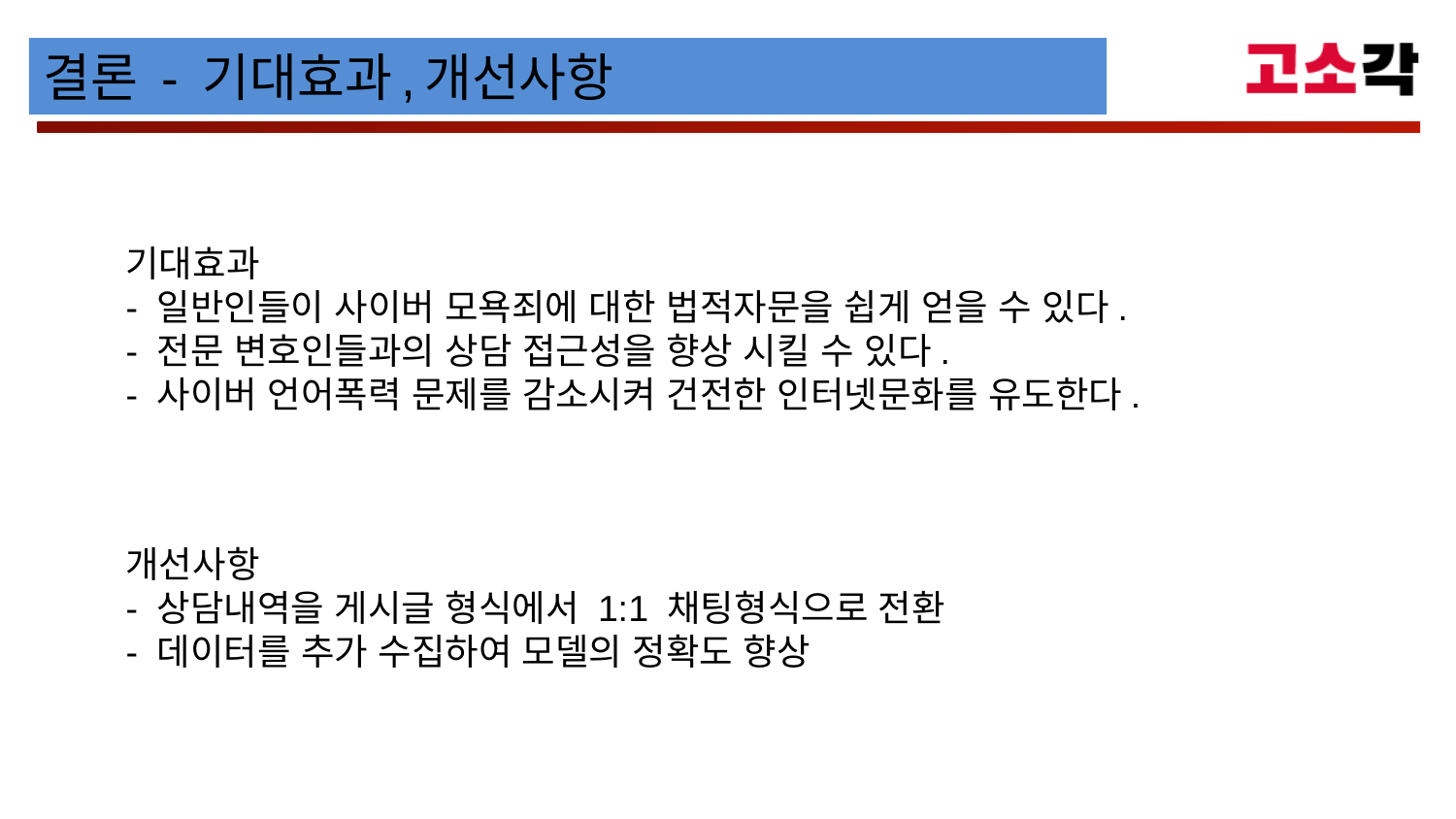

# 결론 - 기대효과,개선사항
기대효과
- 일반인들이 사이버 모욕죄에 대한 법적자문을 쉽게 얻을 수 있다.
- 전문 변호인들과의 상담 접근성을 향상 시킬 수 있다.
- 사이버 언어폭력 문제를 감소시켜 건전한 인터넷문화를 유도한다.
개선사항
- 상담내역을 게시글 형식에서 1:1 채팅형식으로 전환
- 데이터를 추가 수집하여 모델의 정확도 향상